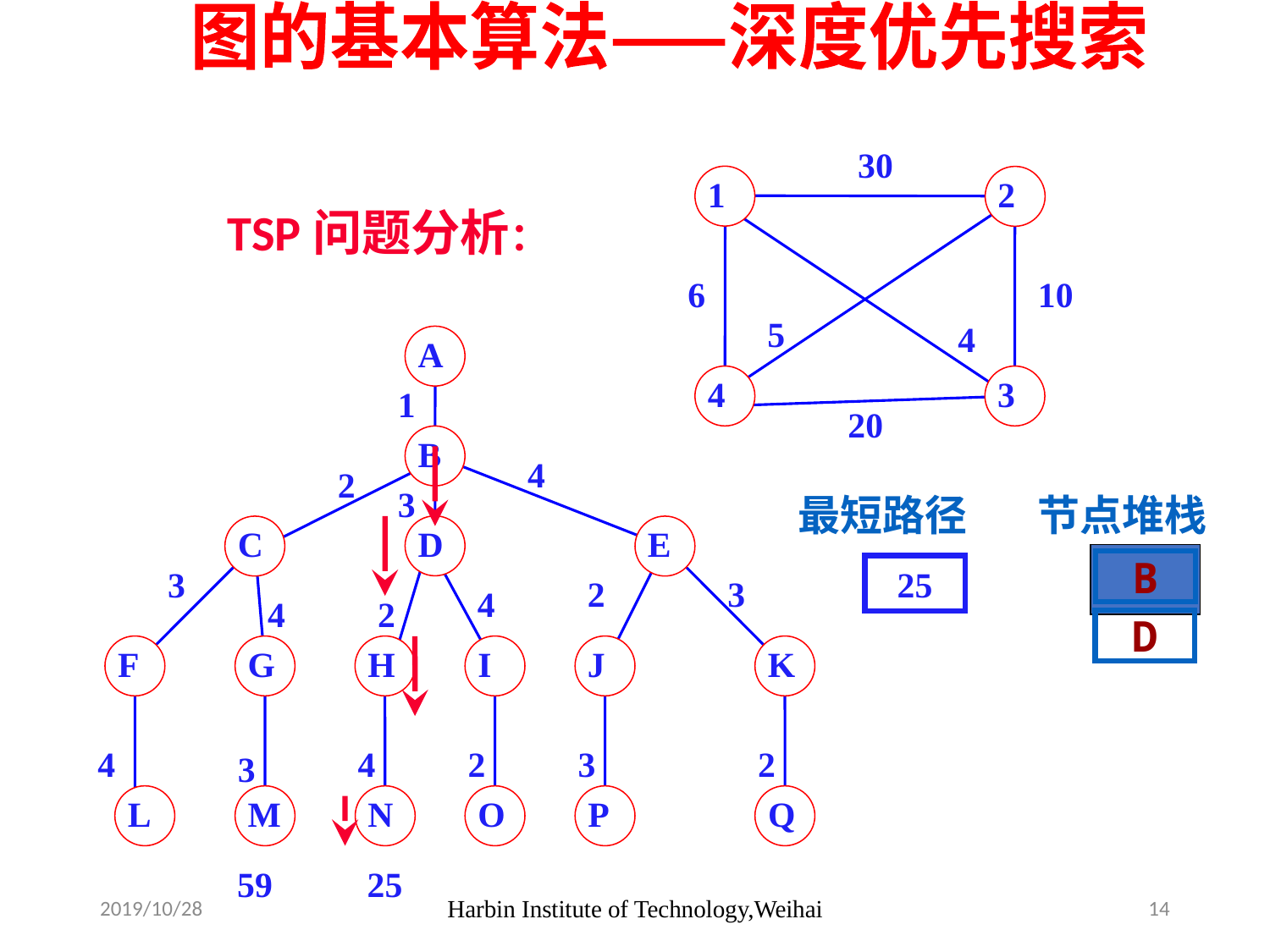

图的基本算法——深度优先搜索
30

1
2

6
10
5
4
4
3

20
TSP问题分析：

A
1

B
4

2

3

最短路径
节点堆栈
C

D
E

B
4
3

0
14
19
25
2
3
4
4
2
D

F

G

H

I
J

K

4
4
2
3
2
3

L
M

N

O

P

Q

59
25
2019/10/28
Harbin Institute of Technology,Weihai
14